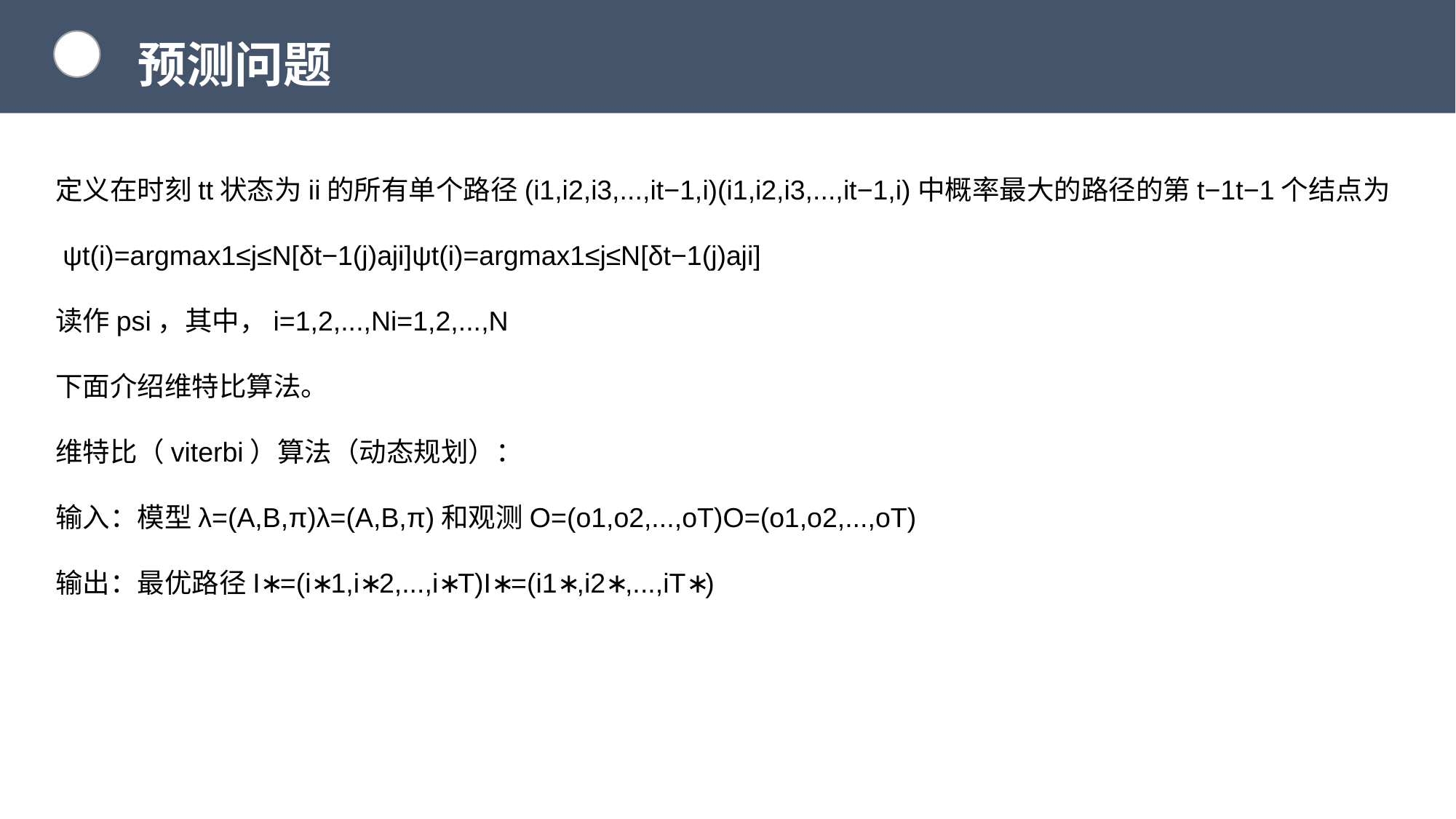

预测问题

定义在时刻tt状态为ii的所有单个路径(i1,i2,i3,...,it−1,i)(i1,i2,i3,...,it−1,i)中概率最大的路径的第t−1t−1个结点为

 ψt(i)=argmax1≤j≤N[δt−1(j)aji]ψt(i)=argmax1≤j≤N[δt−1(j)aji]

读作psi，其中，i=1,2,...,Ni=1,2,...,N

下面介绍维特比算法。

维特比（viterbi）算法（动态规划）：

输入：模型λ=(A,B,π)λ=(A,B,π)和观测O=(o1,o2,...,oT)O=(o1,o2,...,oT)

输出：最优路径I∗=(i∗1,i∗2,...,i∗T)I∗=(i1∗,i2∗,...,iT∗)